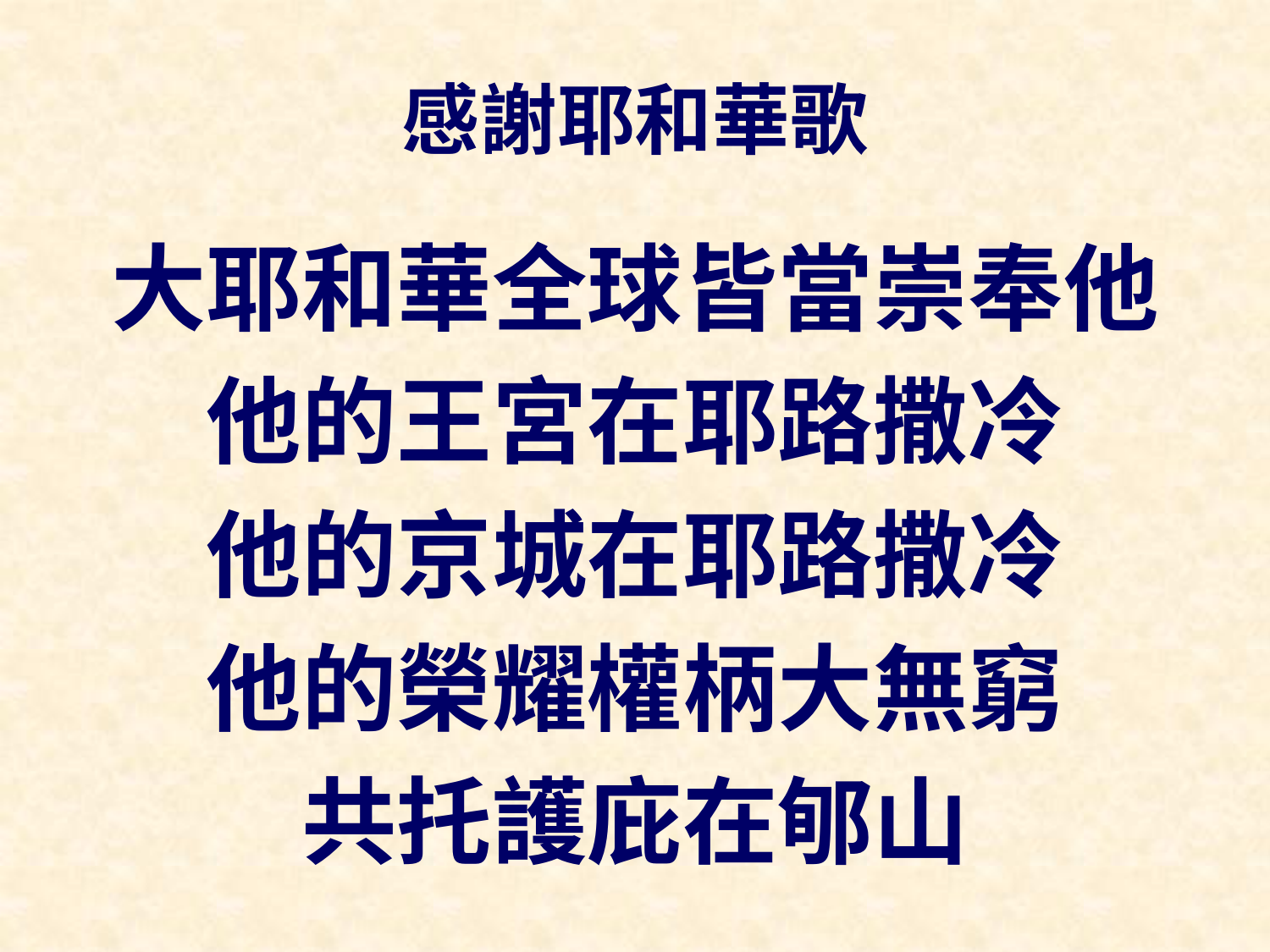

# 感謝耶和華歌
大耶和華全球皆當崇奉他
他的王宮在耶路撒冷
他的京城在耶路撒冷
他的榮耀權柄大無窮
共托護庇在郇山